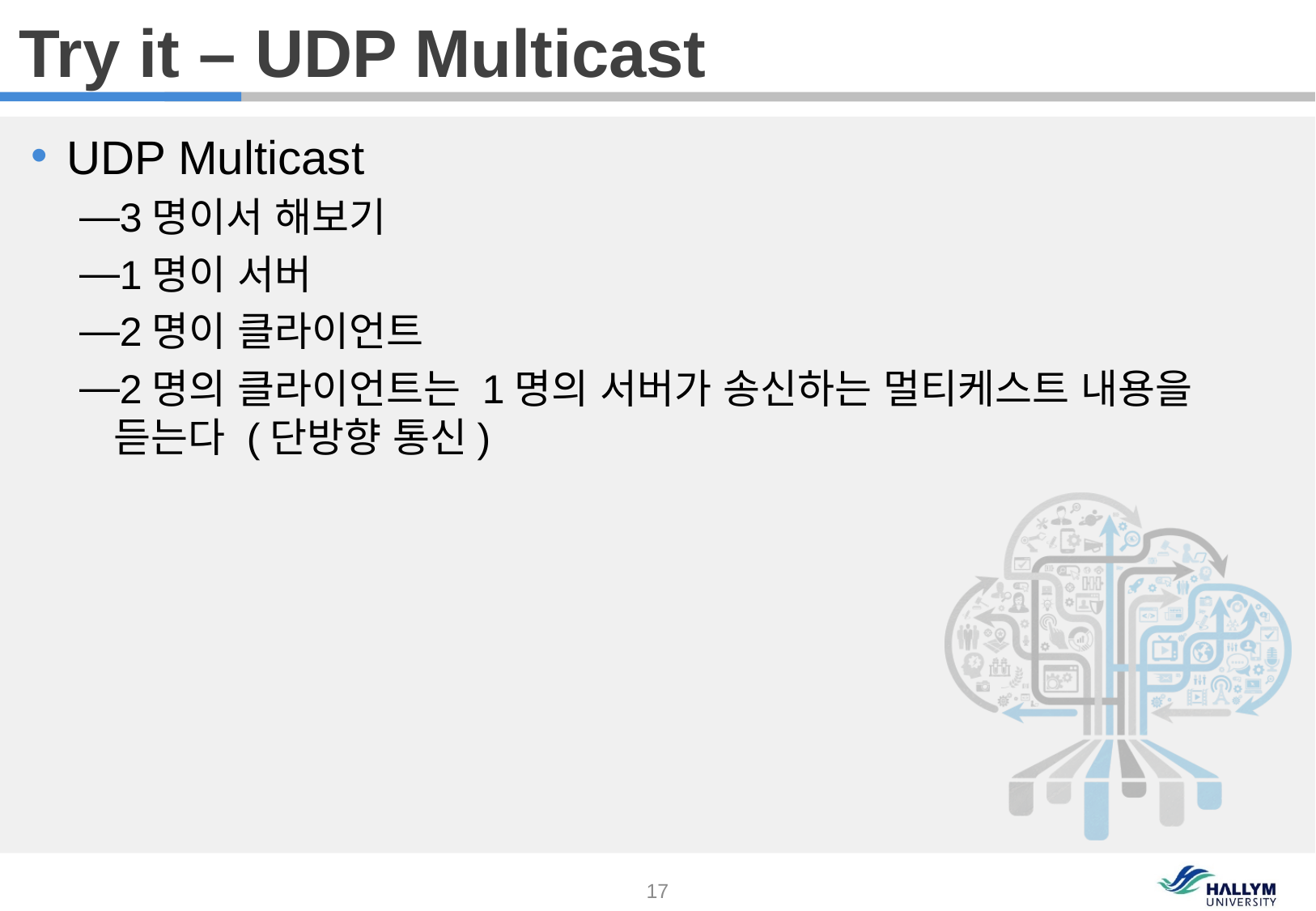

Try it – UDP Multicast
UDP Multicast
3명이서 해보기
1명이 서버
2명이 클라이언트
2명의 클라이언트는 1명의 서버가 송신하는 멀티케스트 내용을 듣는다 (단방향 통신)
17